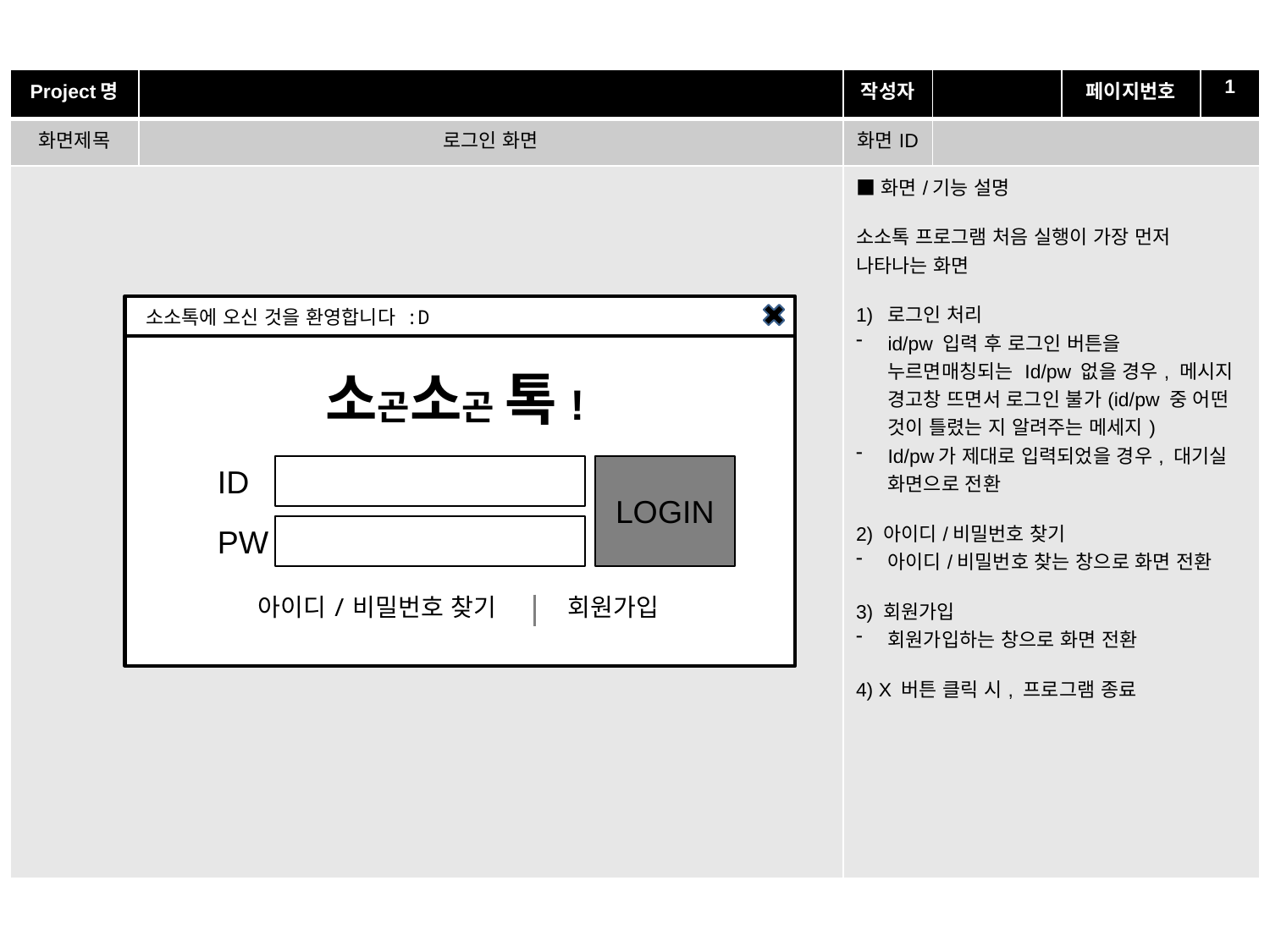

| Project명 |  | 작성자 |  | 페이지번호 | 1 |
| --- | --- | --- | --- | --- | --- |
| 화면제목 | 로그인 화면 | 화면ID |  |  |  |
|  |  | ■화면/기능 설명 소소톡 프로그램 처음 실행이 가장 먼저 나타나는 화면 로그인 처리 id/pw 입력 후 로그인 버튼을 누르면매칭되는 Id/pw 없을 경우, 메시지 경고창 뜨면서 로그인 불가(id/pw 중 어떤 것이 틀렸는 지 알려주는 메세지) Id/pw가 제대로 입력되었을 경우, 대기실 화면으로 전환 2) 아이디/비밀번호 찾기 아이디/비밀번호 찾는 창으로 화면 전환 3) 회원가입 회원가입하는 창으로 화면 전환 4) X 버튼 클릭 시, 프로그램 종료 |  |  |  |

소소톡에 오신 것을 환영합니다 :D

소곤소곤 톡!
ID

LOGIN
PW

아이디/비밀번호 찾기
회원가입